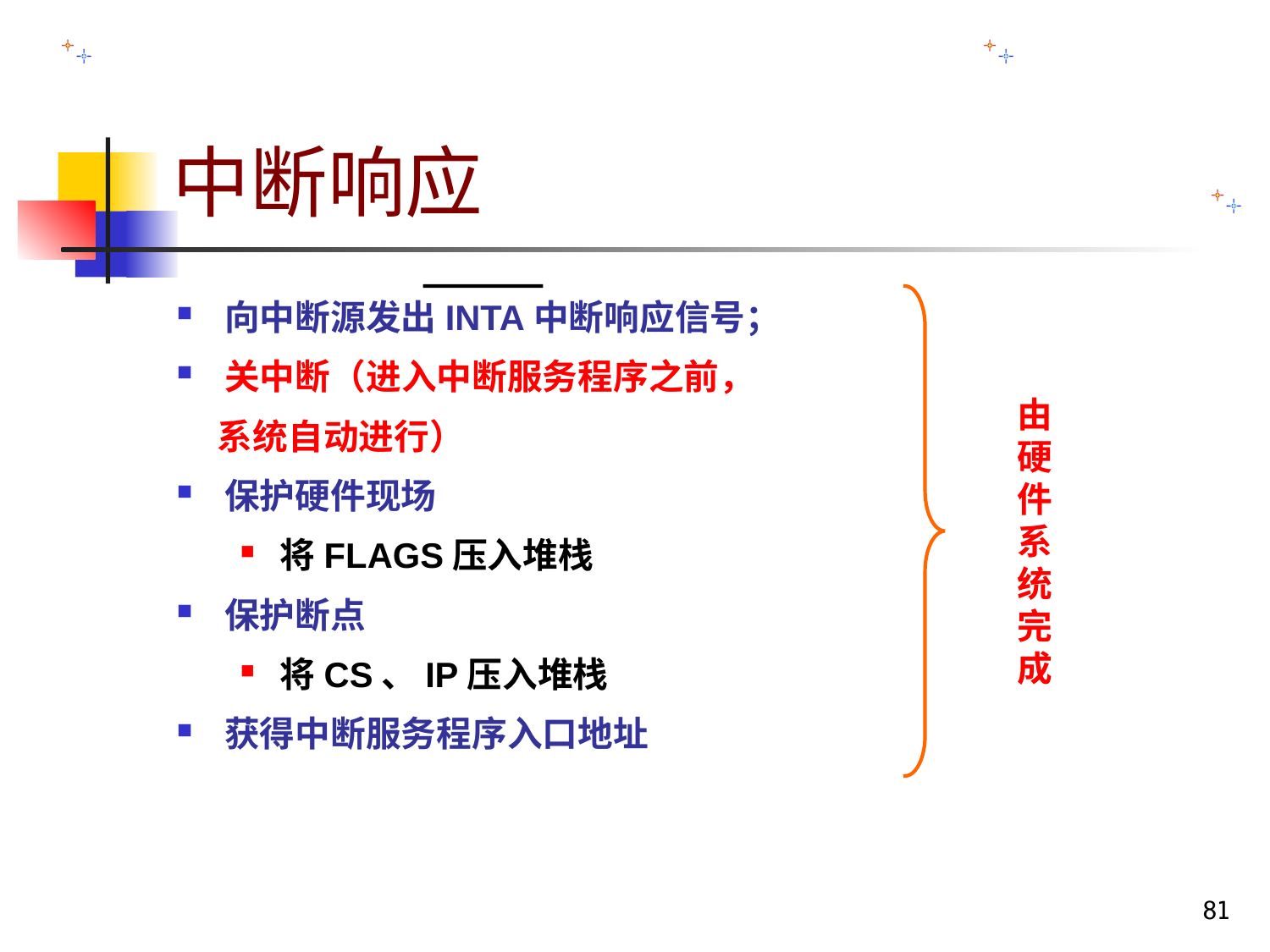

中断响应
向中断源发出INTA中断响应信号；
关中断（进入中断服务程序之前，
    系统自动进行）
保护硬件现场
将FLAGS压入堆栈
保护断点
将CS、IP压入堆栈
获得中断服务程序入口地址

由硬件系统完成
81